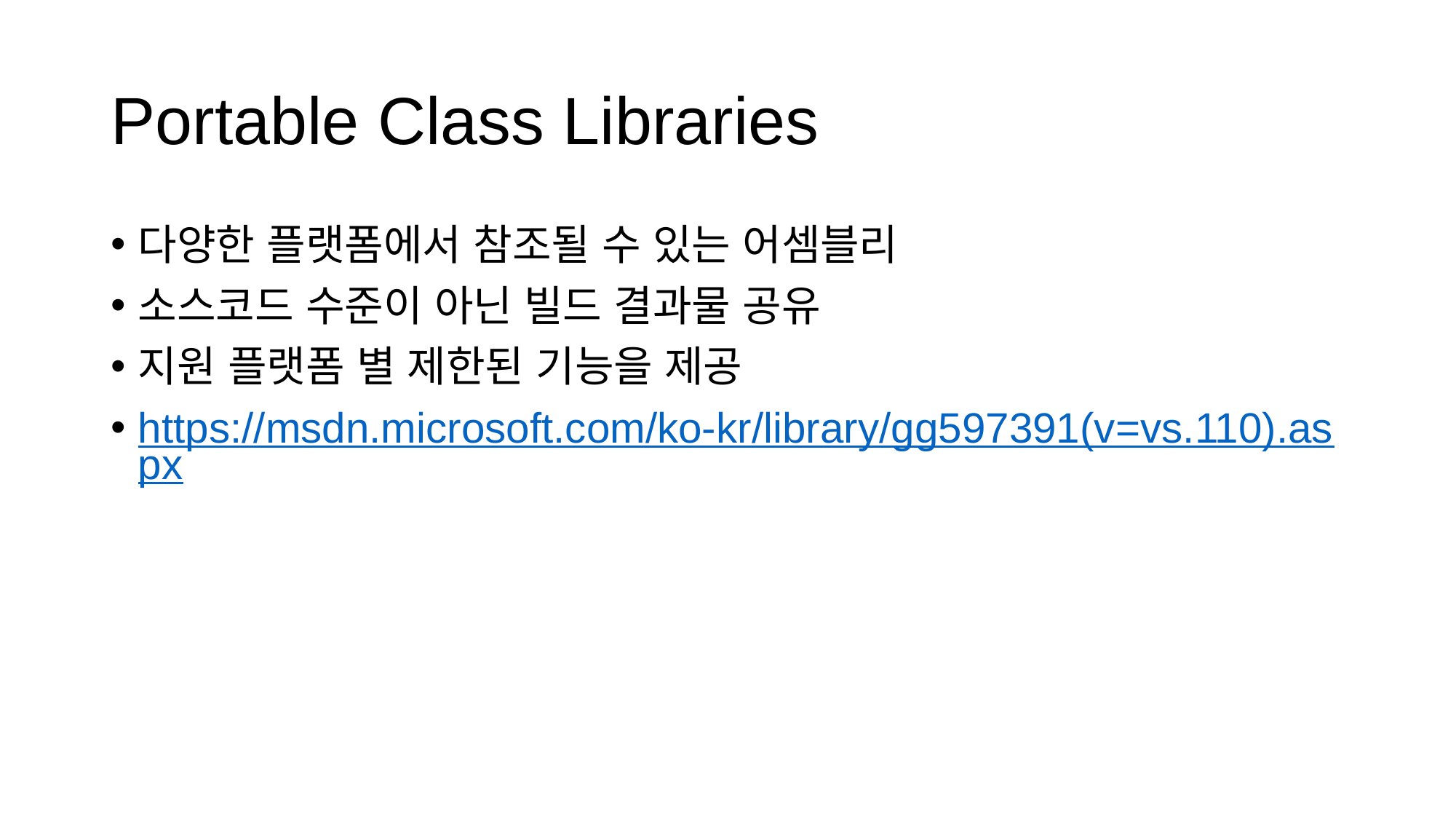

# Portable Class Libraries
다양한 플랫폼에서 참조될 수 있는 어셈블리
소스코드 수준이 아닌 빌드 결과물 공유
지원 플랫폼 별 제한된 기능을 제공
https://msdn.microsoft.com/ko-kr/library/gg597391(v=vs.110).aspx